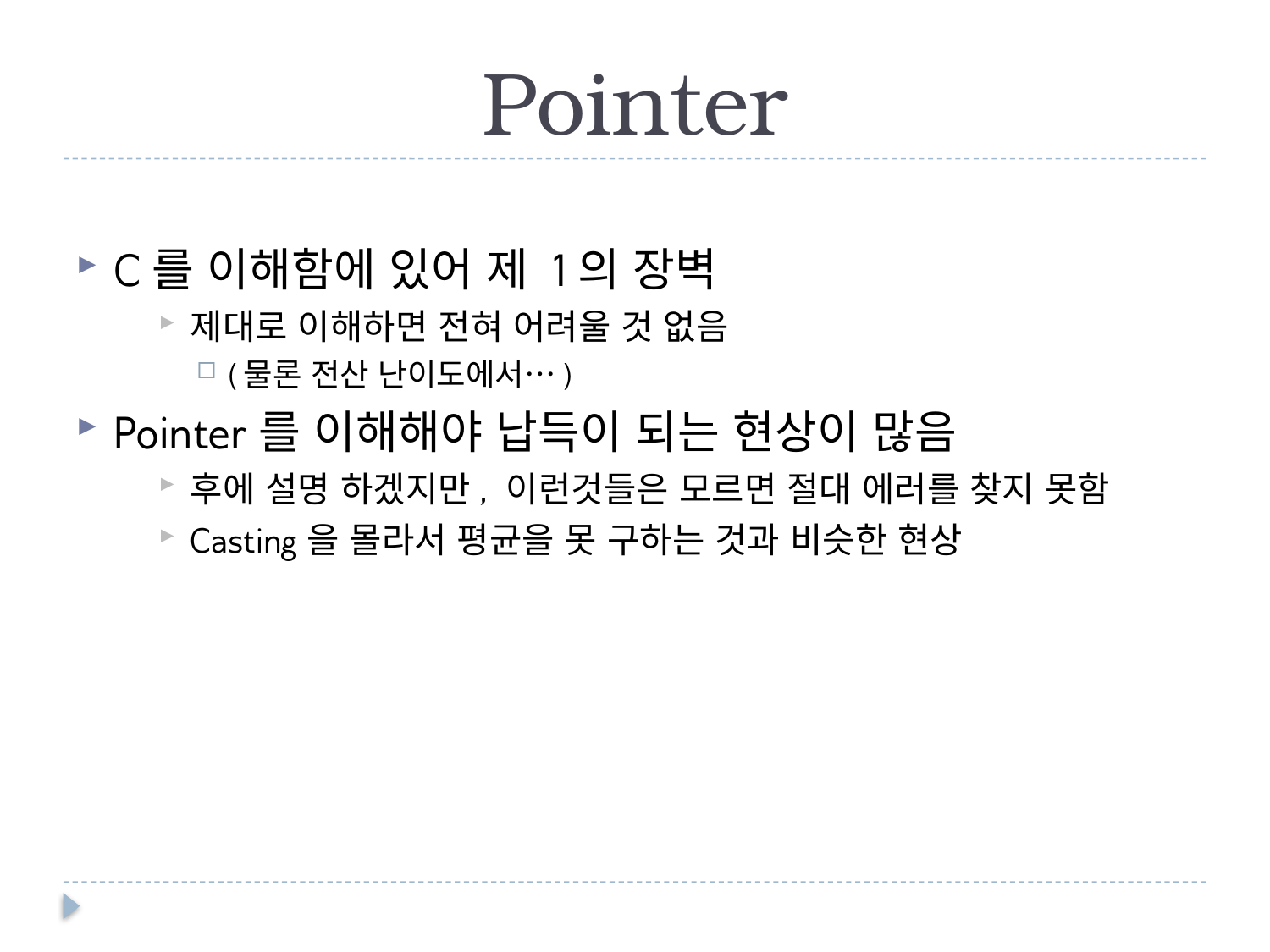

# Pointer

C를 이해함에 있어 제 1의 장벽
제대로 이해하면 전혀 어려울 것 없음
(물론 전산 난이도에서…)
Pointer를 이해해야 납득이 되는 현상이 많음
후에 설명 하겠지만, 이런것들은 모르면 절대 에러를 찾지 못함
Casting을 몰라서 평균을 못 구하는 것과 비슷한 현상